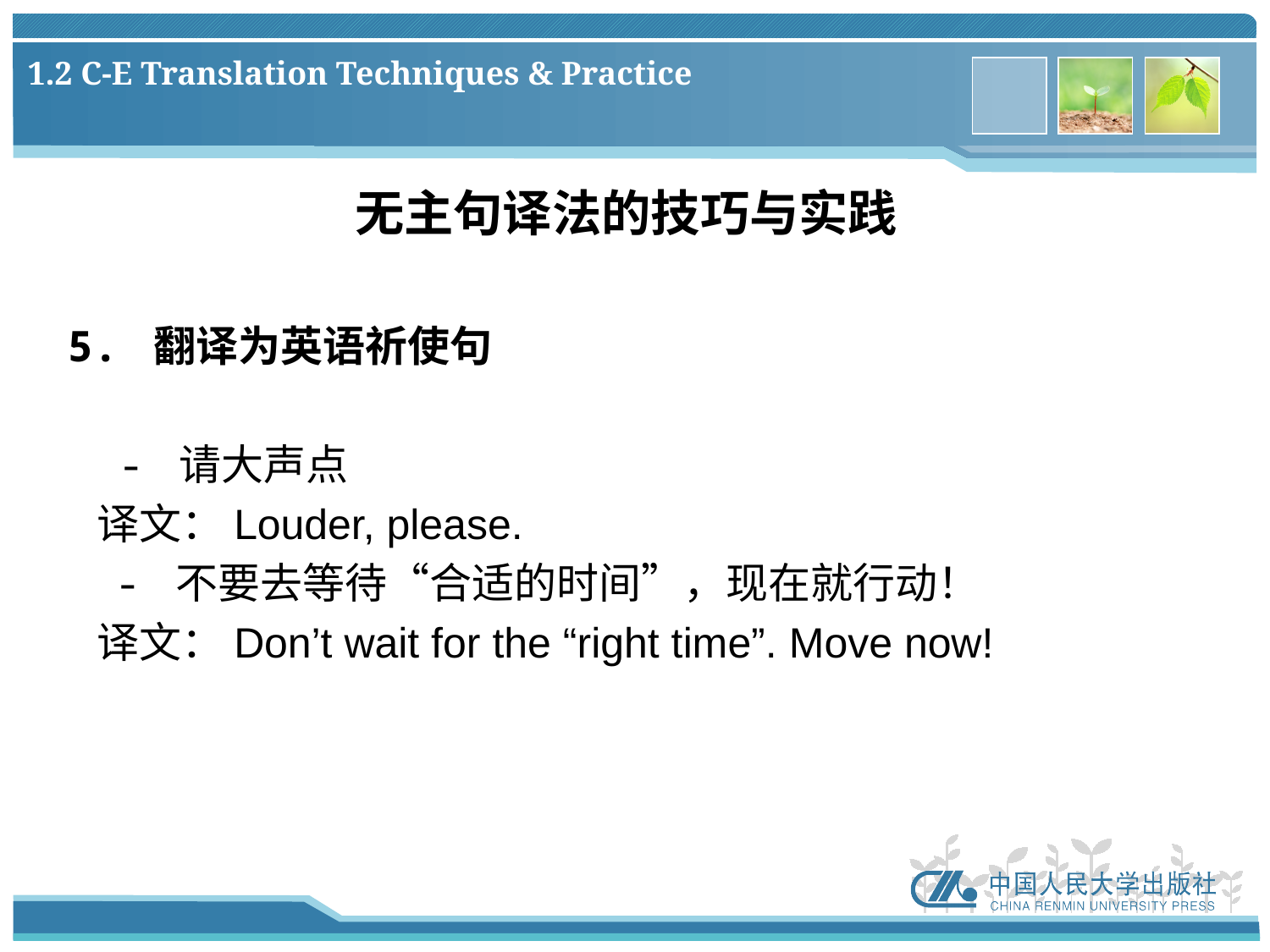

# 1.2 C-E Translation Techniques & Practice
无主句译法的技巧与实践

5. 翻译为英语祈使句

  - 请大声点
  译文：Louder, please.
    - 不要去等待“合适的时间”，现在就行动！
  译文：Don’t wait for the “right time”. Move now!